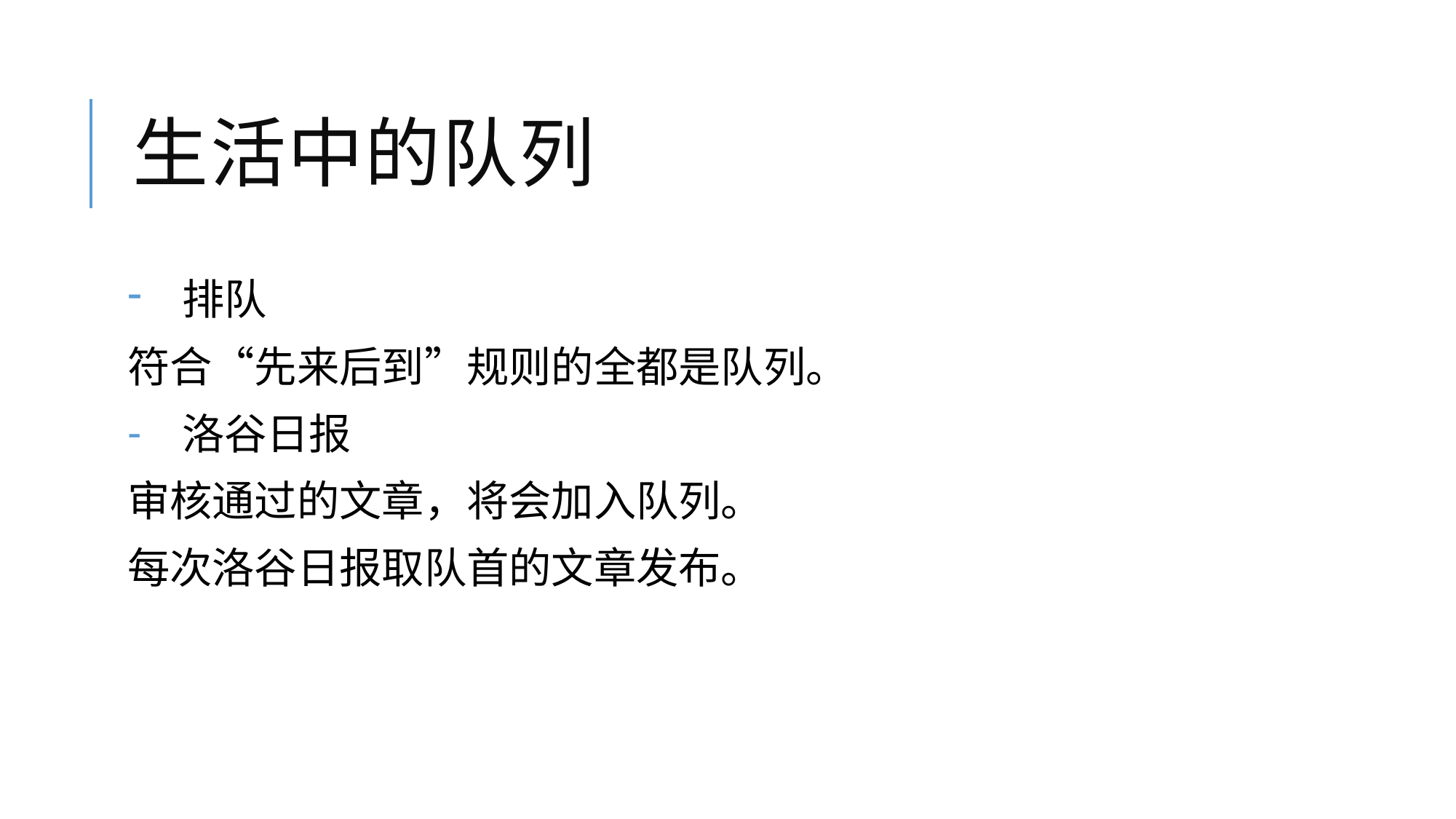

# 生活中的队列
排队
符合“先来后到”规则的全都是队列。
洛谷日报
审核通过的文章，将会加入队列。
每次洛谷日报取队首的文章发布。